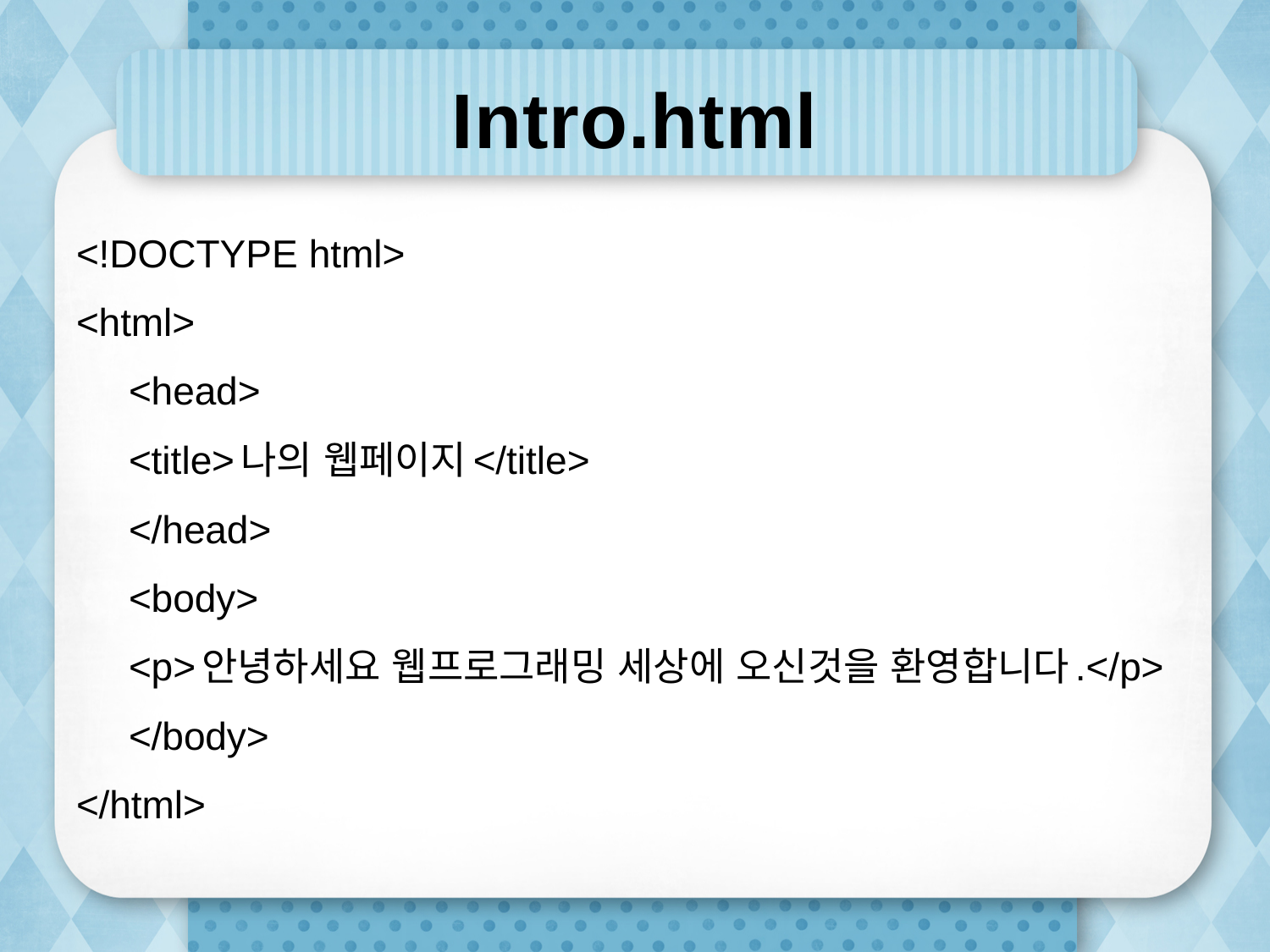

# Intro.html
<!DOCTYPE html>
<html>
	<head>
		<title>나의 웹페이지</title>
	</head>
	<body>
		<p>안녕하세요 웹프로그래밍 세상에 오신것을 환영합니다.</p>
	</body>
</html>